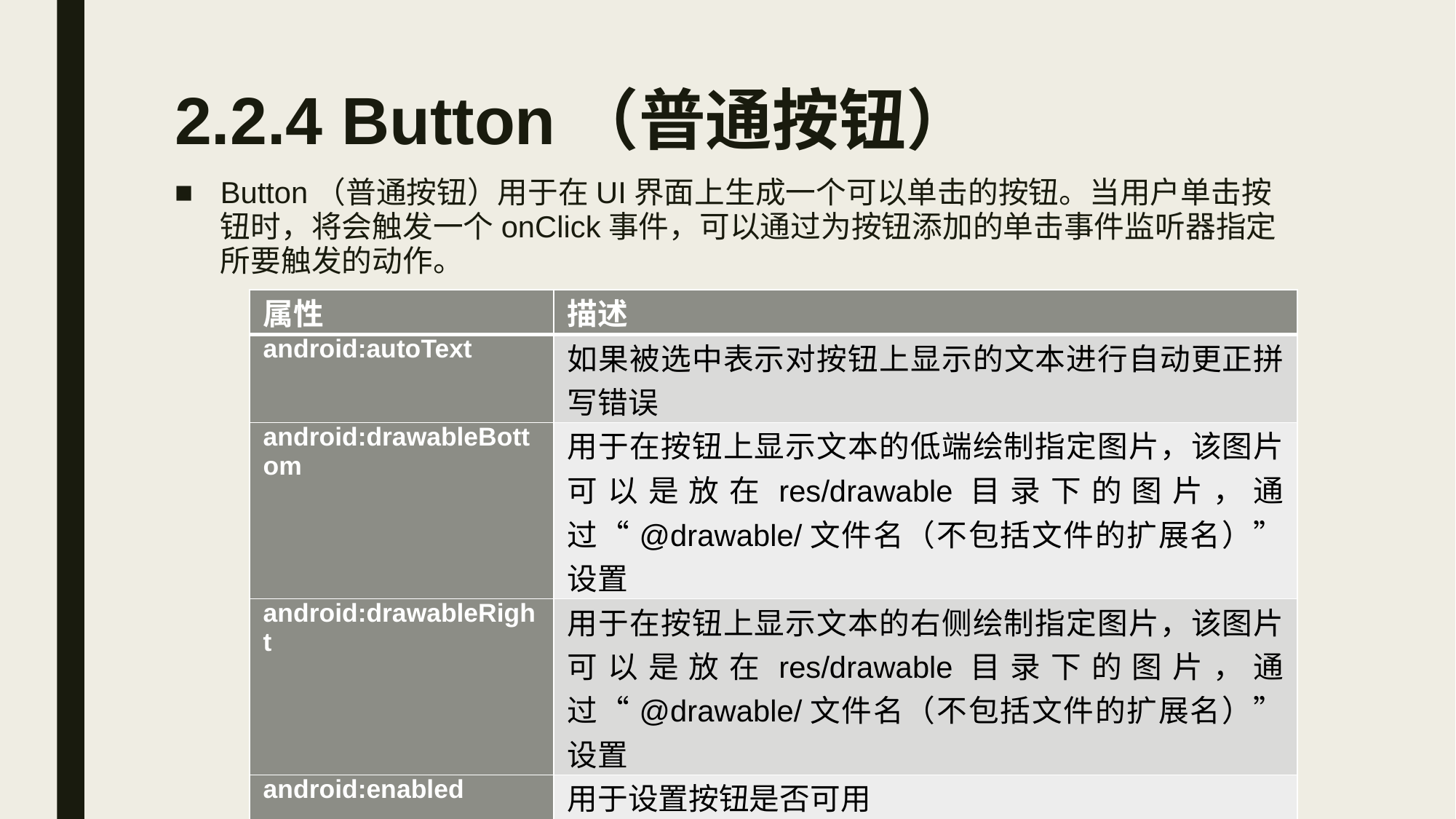

# 2.2.4 Button（普通按钮）
Button（普通按钮）用于在UI界面上生成一个可以单击的按钮。当用户单击按钮时，将会触发一个onClick事件，可以通过为按钮添加的单击事件监听器指定所要触发的动作。
| 属性 | 描述 |
| --- | --- |
| android:autoText | 如果被选中表示对按钮上显示的文本进行自动更正拼写错误 |
| android:drawableBottom | 用于在按钮上显示文本的低端绘制指定图片，该图片可以是放在res/drawable目录下的图片，通过“@drawable/文件名（不包括文件的扩展名）”设置 |
| android:drawableRight | 用于在按钮上显示文本的右侧绘制指定图片，该图片可以是放在res/drawable目录下的图片，通过“@drawable/文件名（不包括文件的扩展名）”设置 |
| android:enabled | 用于设置按钮是否可用 |
| android:text | 用于设置按钮上显示的文字 |